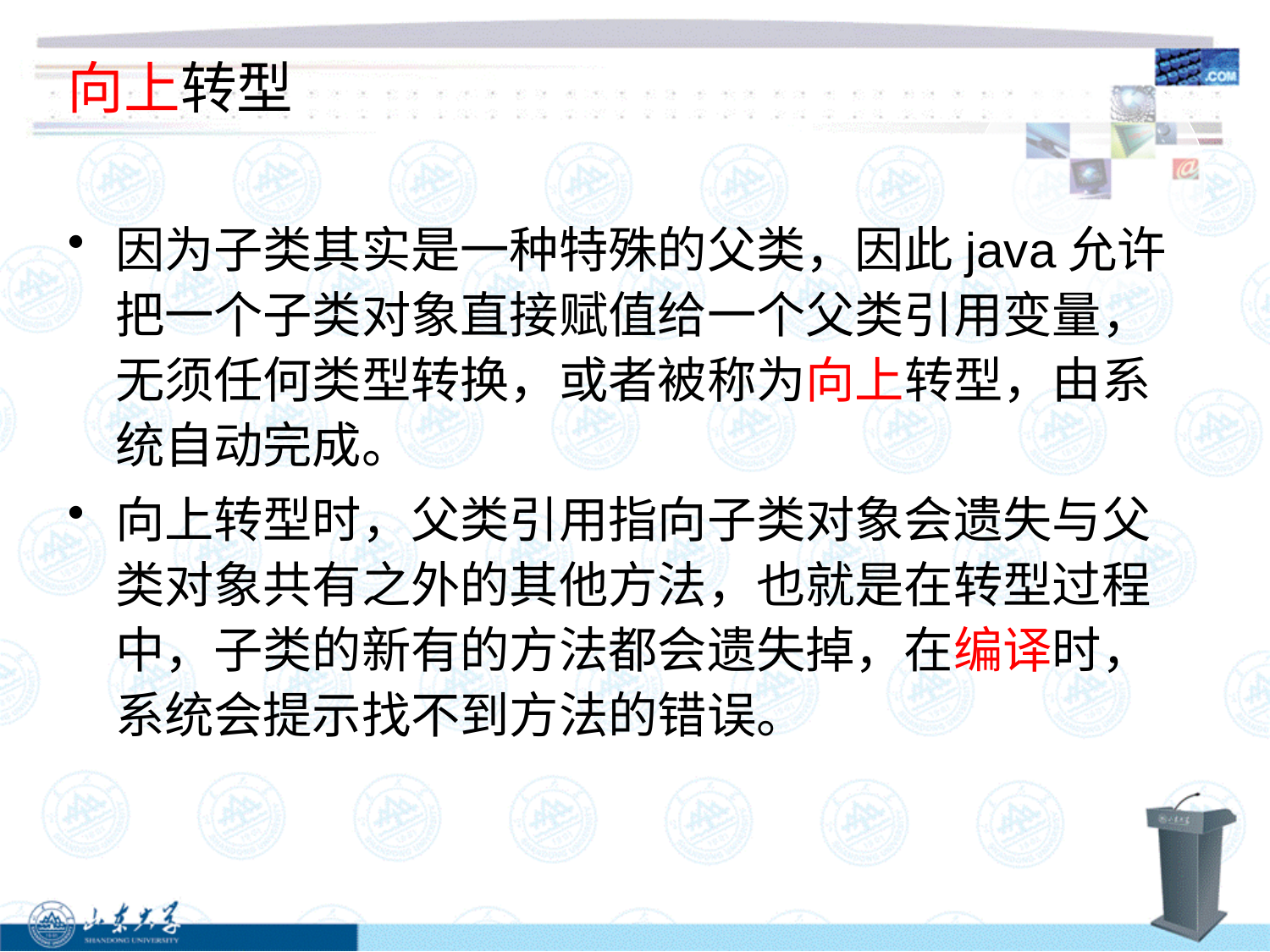

# 向上转型
因为子类其实是一种特殊的父类，因此java允许把一个子类对象直接赋值给一个父类引用变量，无须任何类型转换，或者被称为向上转型，由系统自动完成。
向上转型时，父类引用指向子类对象会遗失与父类对象共有之外的其他方法，也就是在转型过程中，子类的新有的方法都会遗失掉，在编译时，系统会提示找不到方法的错误。